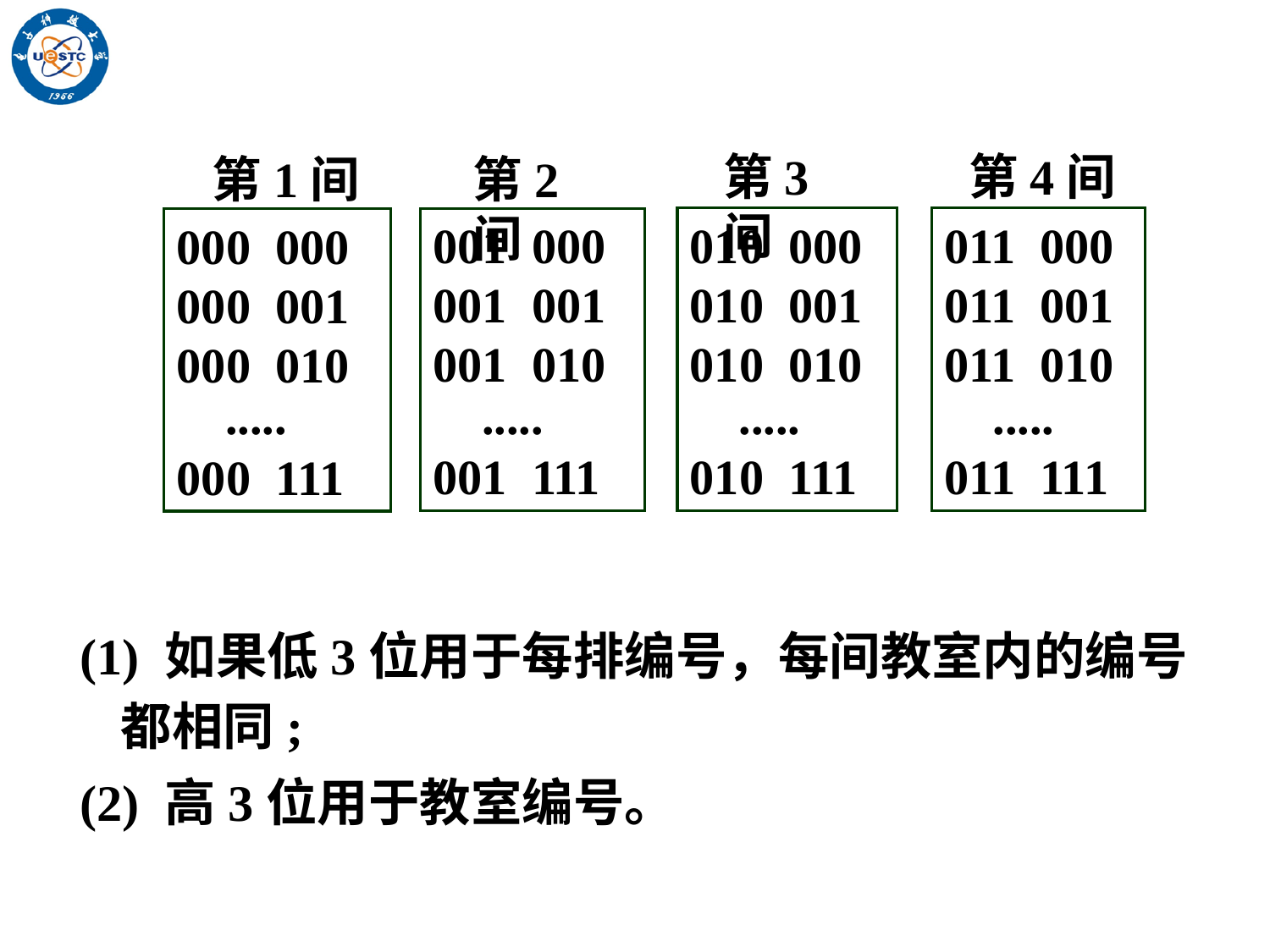

第4间
011  000
011  001
011  010
    .....
011  111
第3间
010  000
010  001
010  010
    .....
010  111
第2间
001  000
001  001
001  010
    .....
001  111
第1间
000  000
000  001
000  010
    .....
000  111
   (1) 如果低3位用于每排编号，每间教室内的编号都相同;
   (2) 高3位用于教室编号。